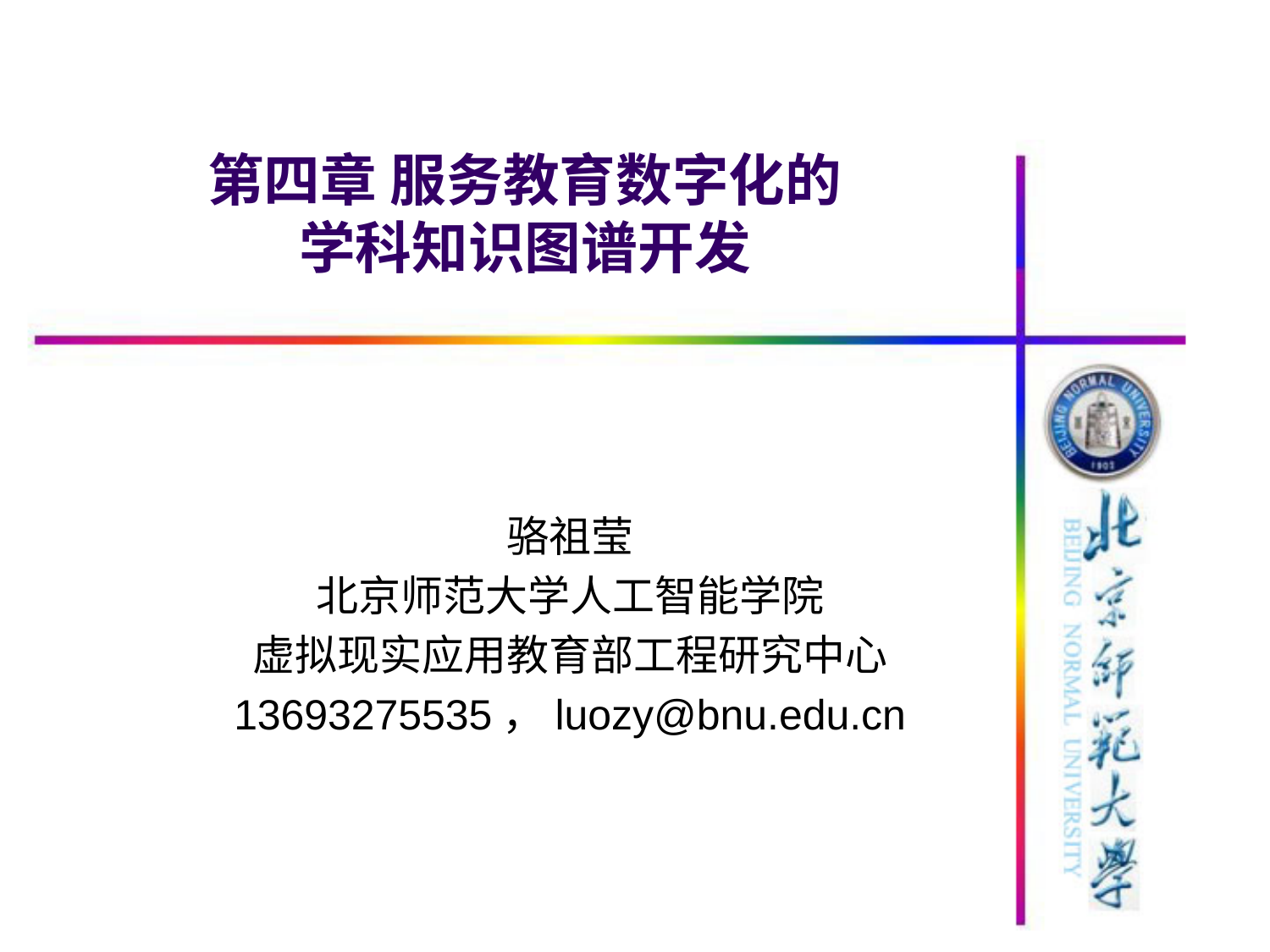

# 第四章 服务教育数字化的 学科知识图谱开发
骆祖莹
北京师范大学人工智能学院
虚拟现实应用教育部工程研究中心
13693275535，luozy@bnu.edu.cn